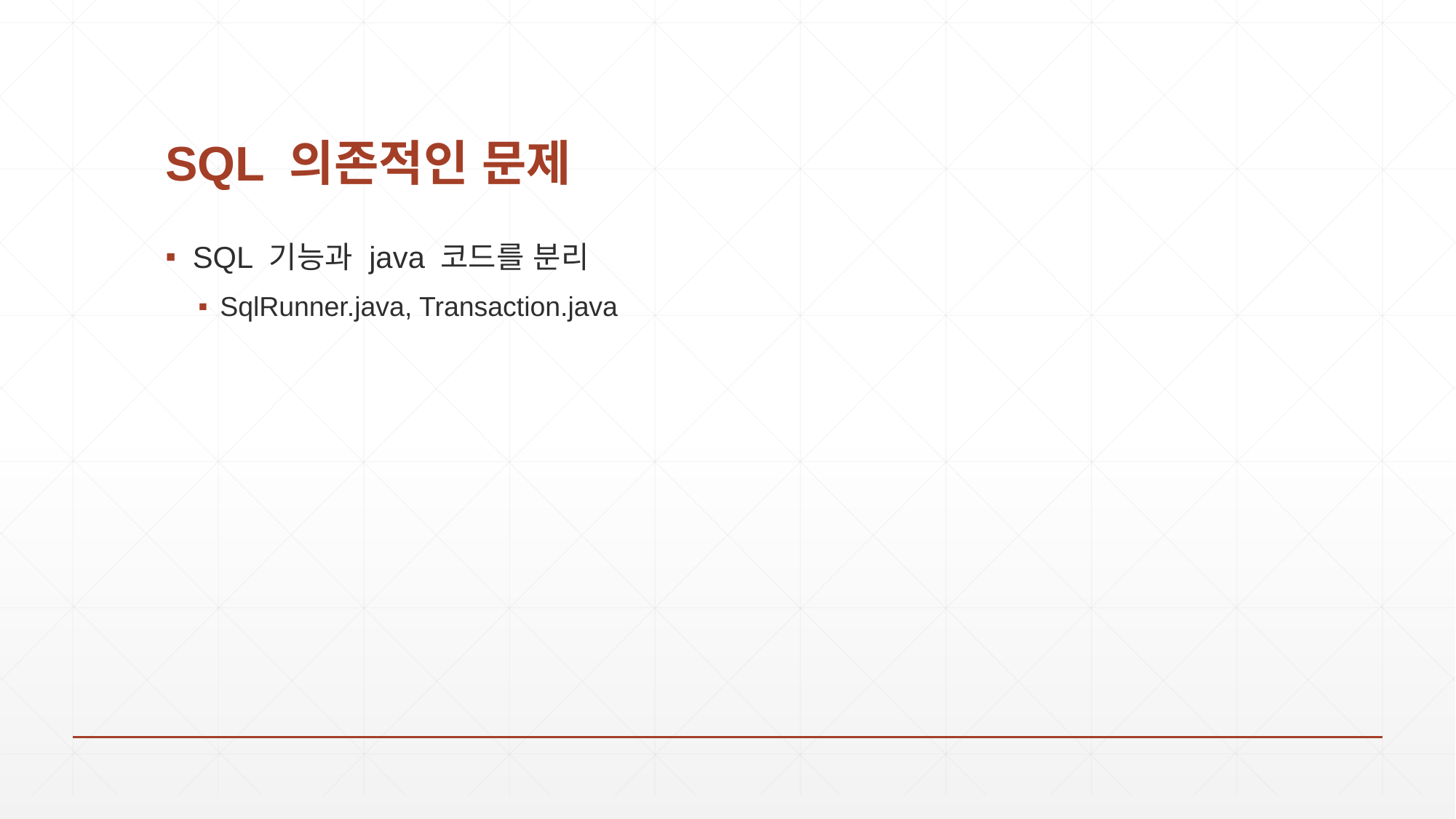

# SQL 의존적인 문제
SQL 기능과 java 코드를 분리
SqlRunner.java, Transaction.java